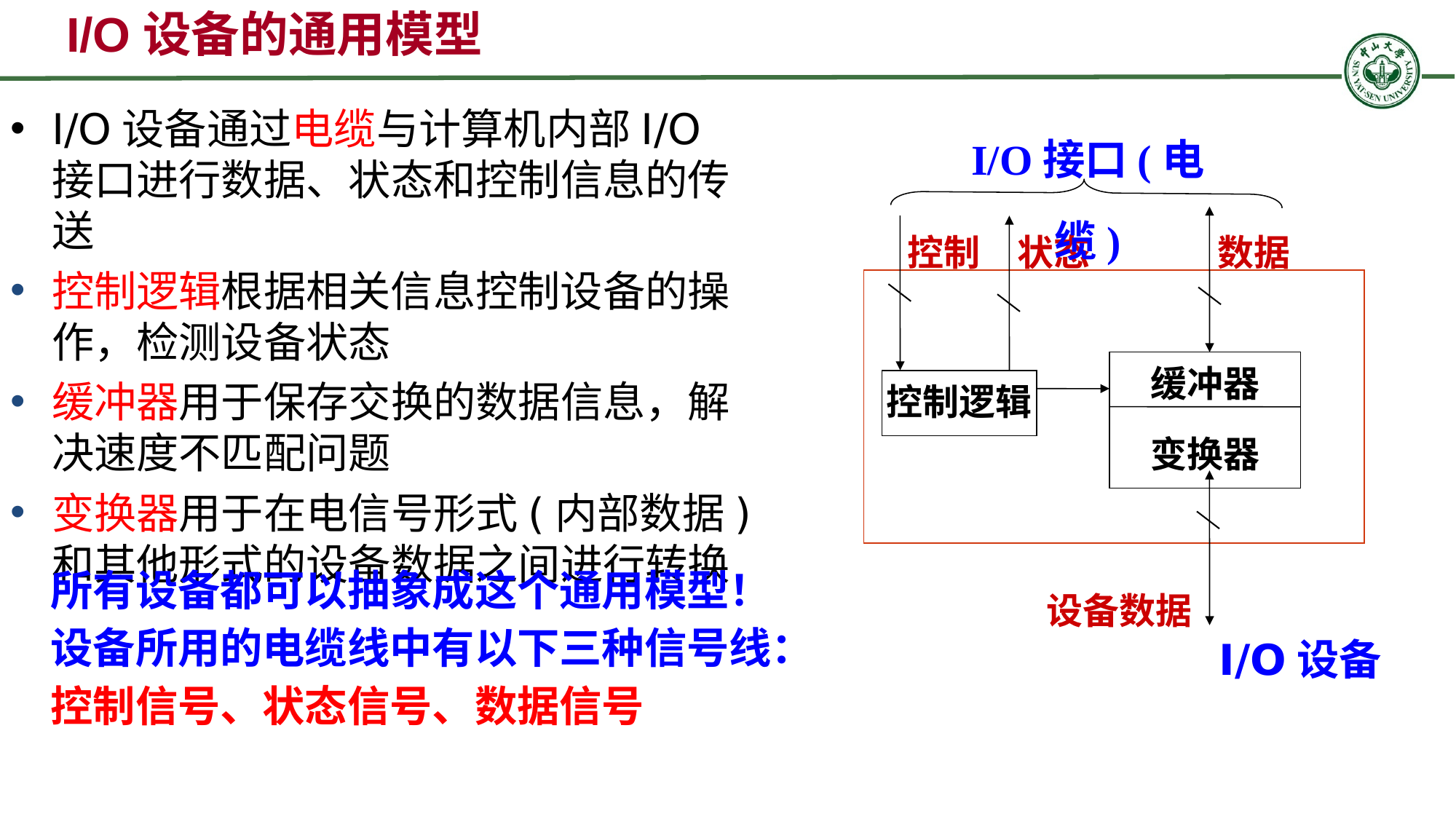

I/O设备的通用模型

I/O设备通过电缆与计算机内部I/O接口进行数据、状态和控制信息的传送
控制逻辑根据相关信息控制设备的操作，检测设备状态
缓冲器用于保存交换的数据信息，解决速度不匹配问题
变换器用于在电信号形式(内部数据)和其他形式的设备数据之间进行转换

I/O接口(电缆)
控制
状态
数据

缓冲器
变换器
控制逻辑

所有设备都可以抽象成这个通用模型！
设备所用的电缆线中有以下三种信号线：
控制信号、状态信号、数据信号
设备数据
I/O设备